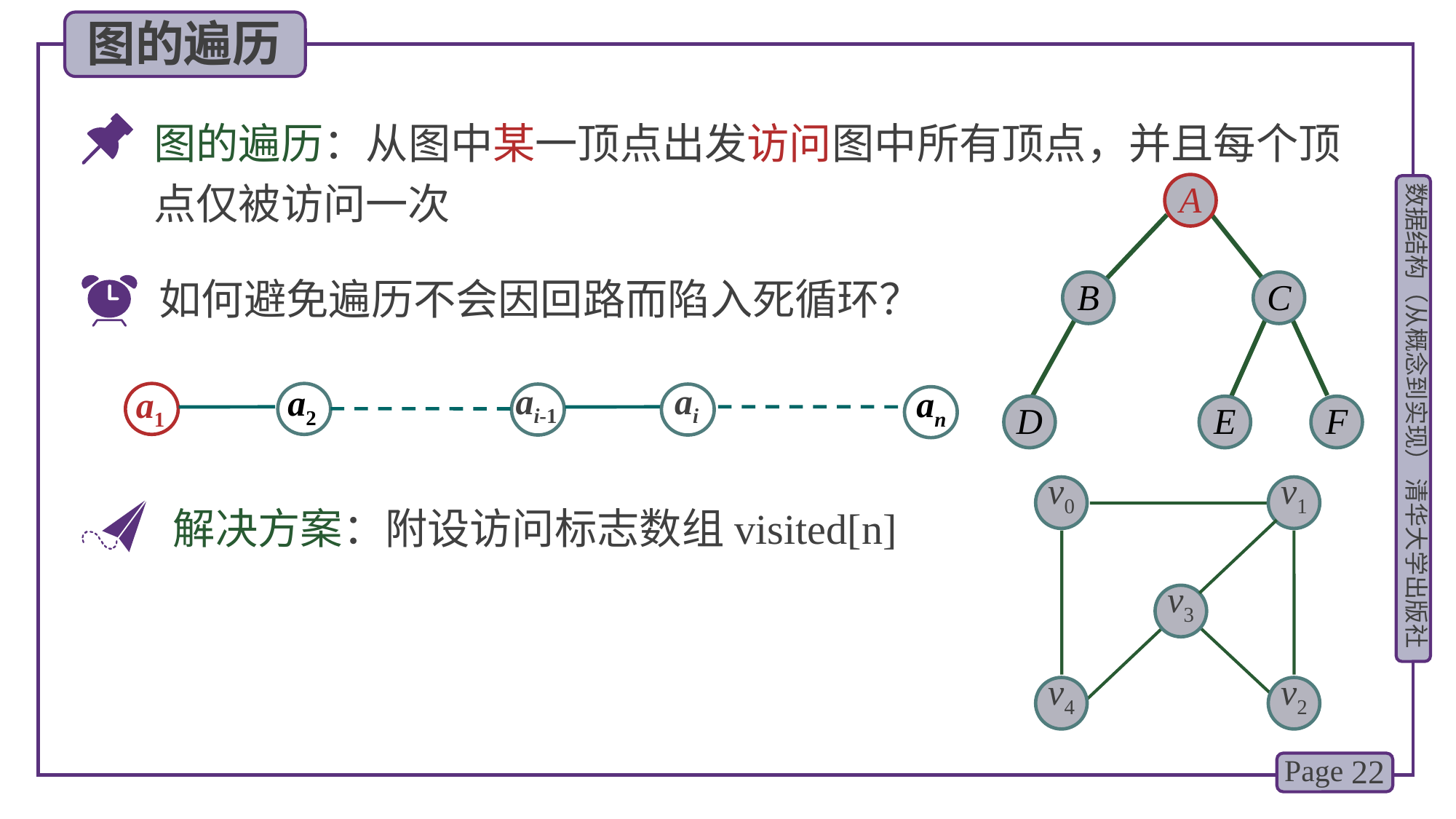

图的遍历

图的遍历：从图中某一顶点出发访问图中所有顶点，并且每个顶点仅被访问一次

A

B
C

D
E
F
如何避免遍历不会因回路而陷入死循环？

ai-1
ai
a2
an
a1

v0
v1

v3

v4
v2
解决方案：附设访问标志数组visited[n]